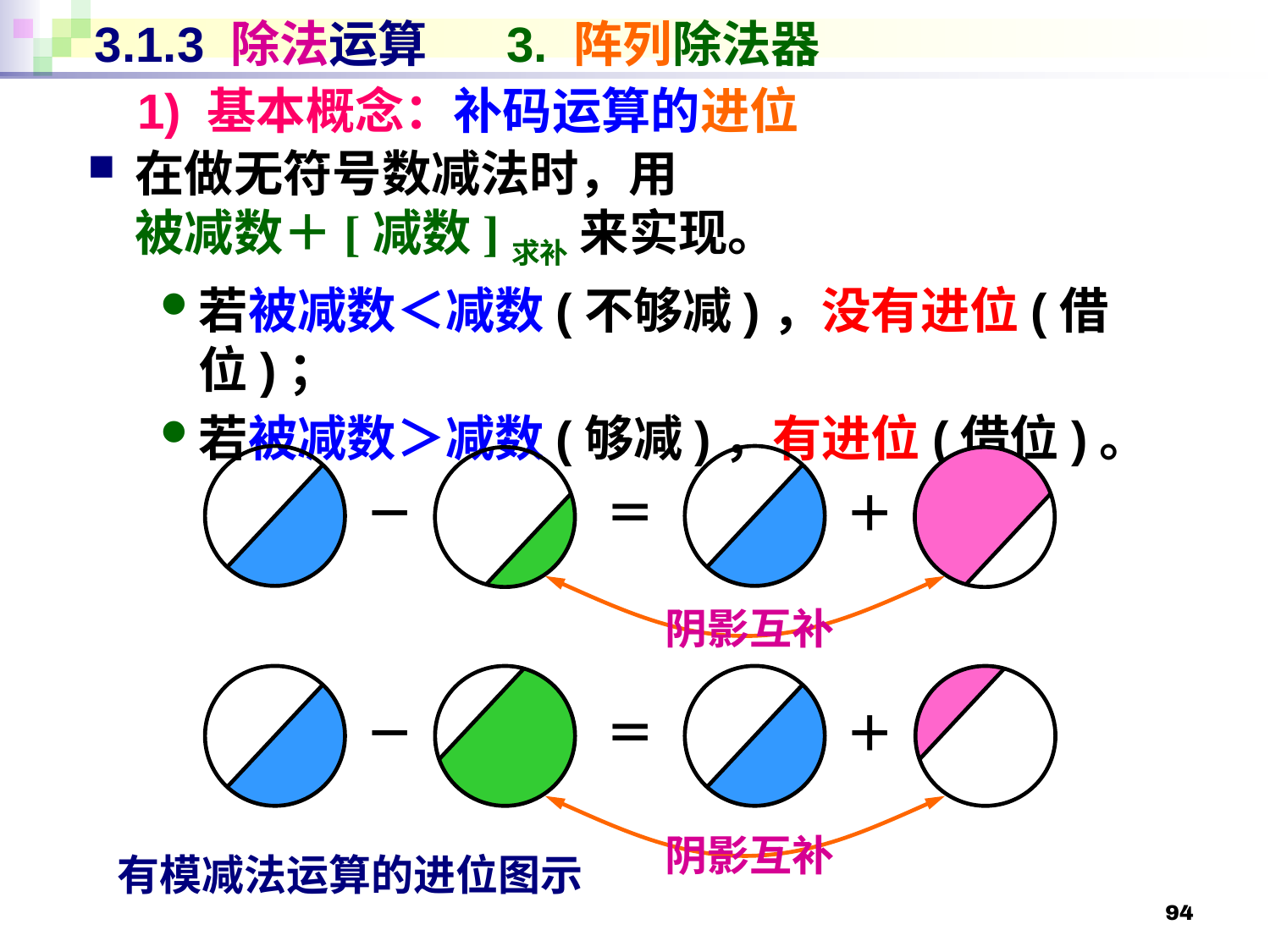

# 3.1.3 除法运算      3. 阵列除法器
1) 基本概念：补码运算的进位
在做无符号数减法时，用
被减数＋[减数]求补 来实现。
若被减数＜减数(不够减)，没有进位(借位)；
若被减数＞减数(够减)，有进位(借位)。

－
＝
＋

阴影互补

－
＝
＋

阴影互补
有模减法运算的进位图示
94